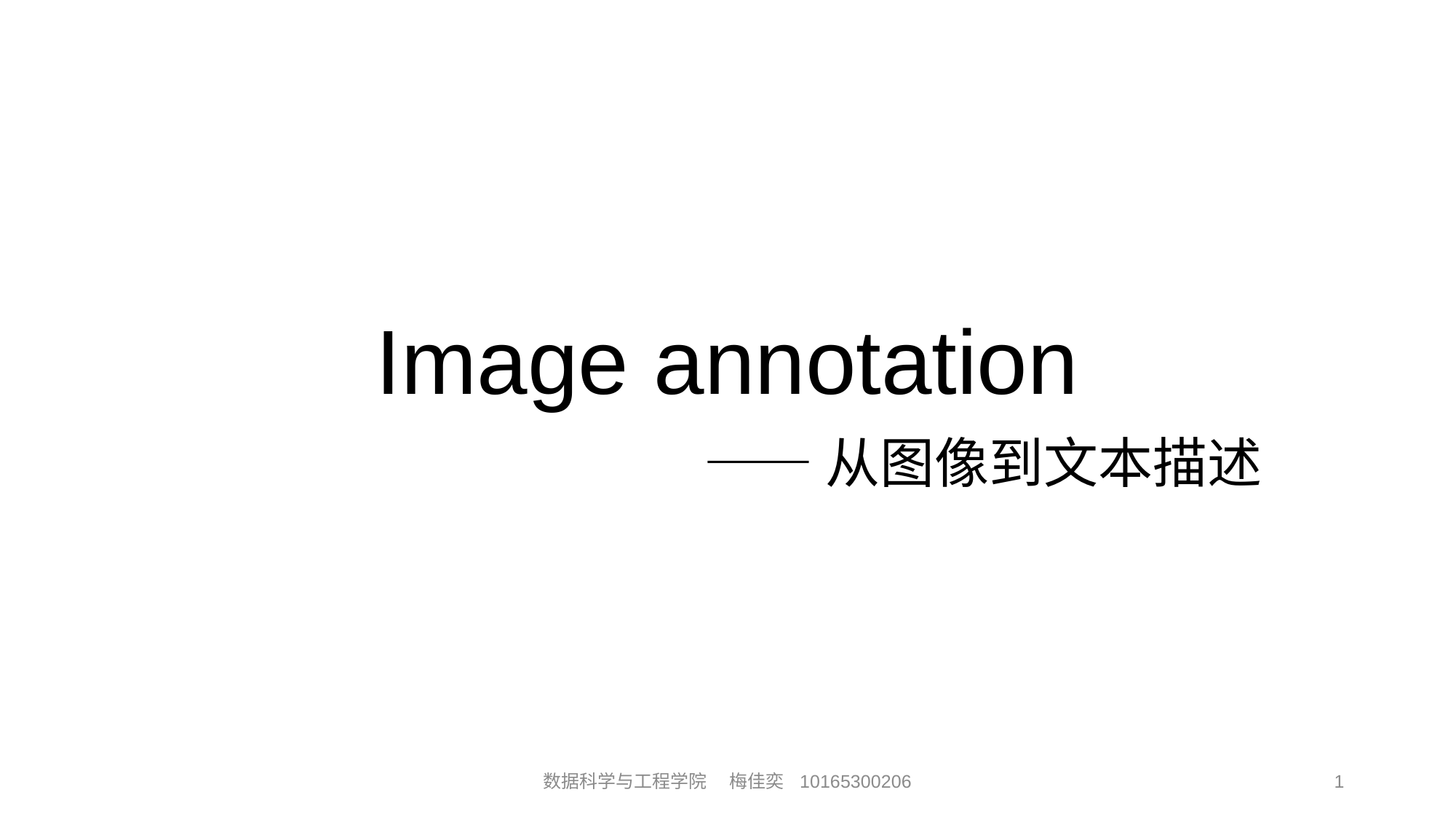

# Image annotation
——从图像到文本描述
数据科学与工程学院    梅佳奕  10165300206
1